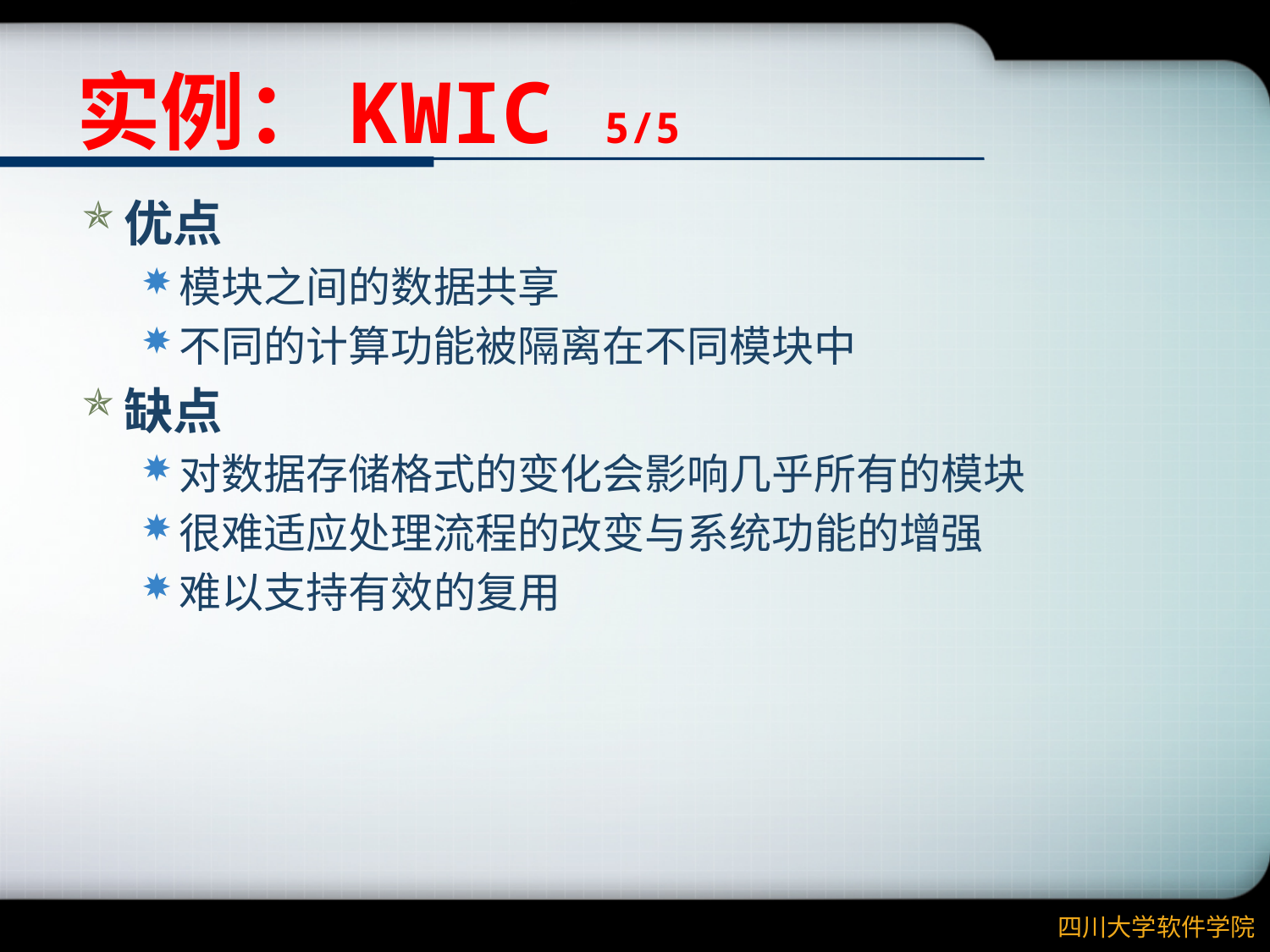

# 实例：KWIC 5/5
优点
模块之间的数据共享
不同的计算功能被隔离在不同模块中
缺点
对数据存储格式的变化会影响几乎所有的模块
很难适应处理流程的改变与系统功能的增强
难以支持有效的复用